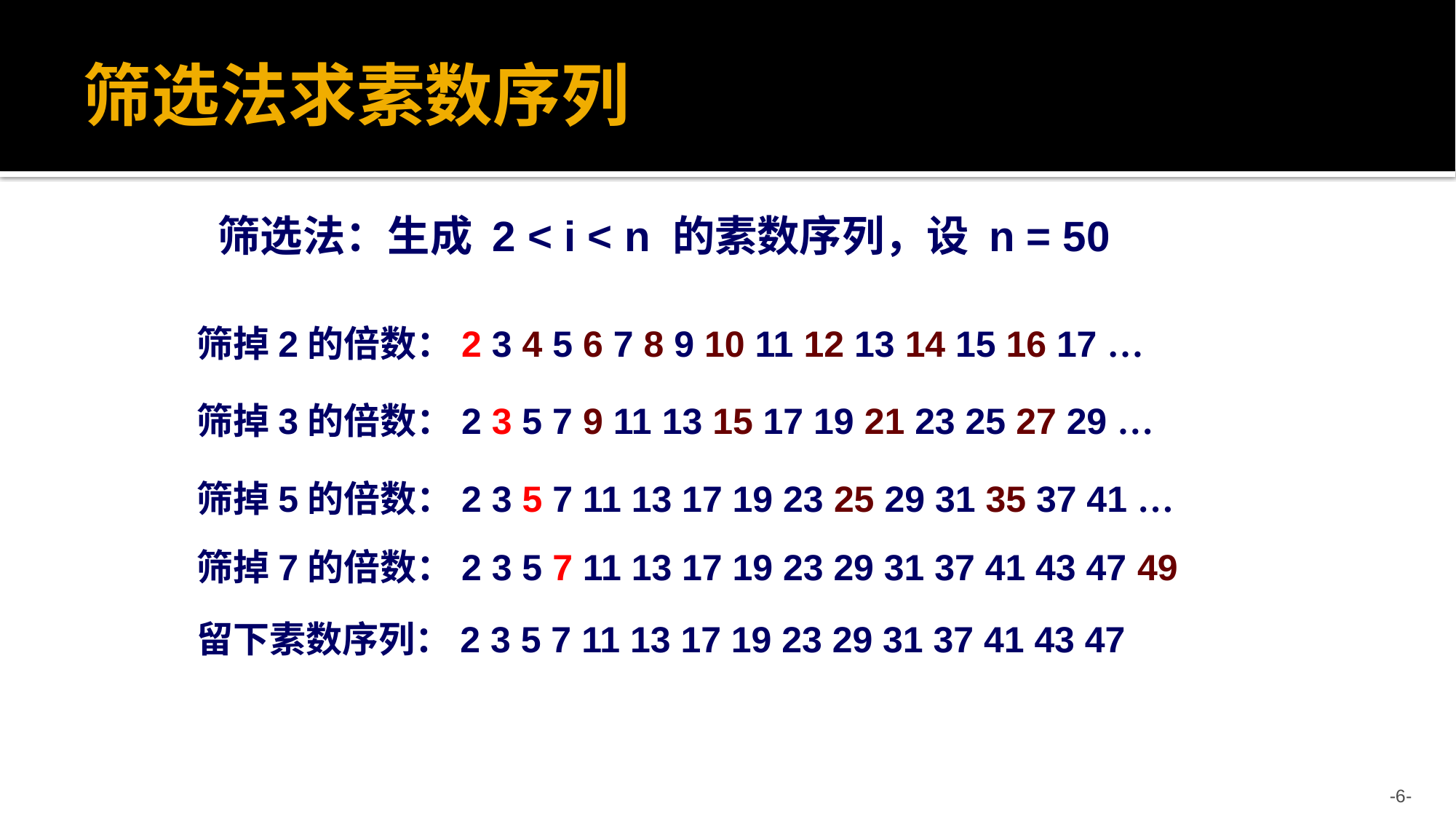

# 筛选法求素数序列
筛选法：生成 2 < i < n 的素数序列，设 n = 50
筛掉2的倍数：2 3 4 5 6 7 8 9 10 11 12 13 14 15 16 17 …
筛掉3的倍数：2 3 5 7 9 11 13 15 17 19 21 23 25 27 29 …
筛掉5的倍数：2 3 5 7 11 13 17 19 23 25 29 31 35 37 41 …
筛掉7的倍数：2 3 5 7 11 13 17 19 23 29 31 37 41 43 47 49
留下素数序列：2 3 5 7 11 13 17 19 23 29 31 37 41 43 47
-6-